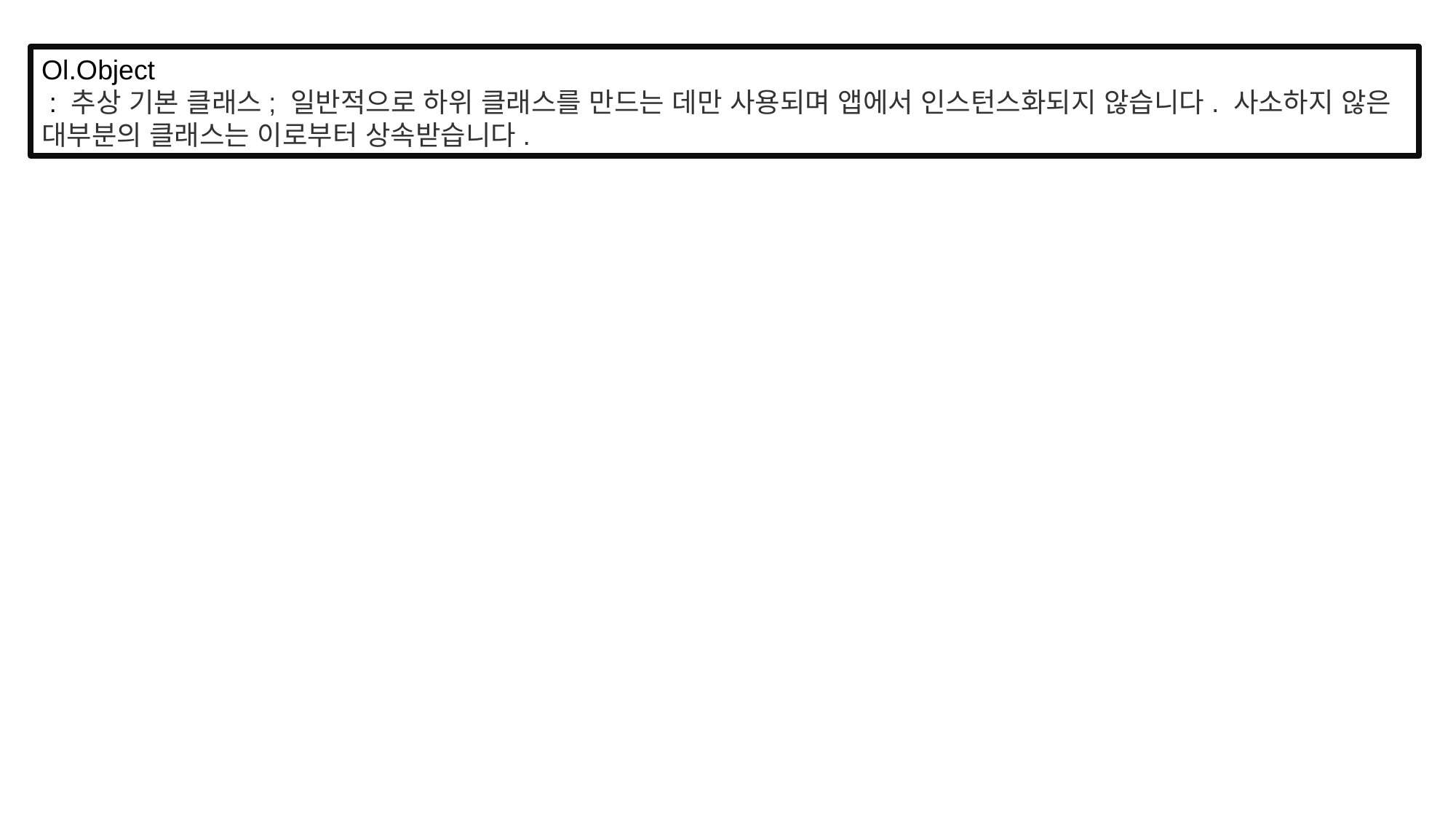

Ol.Object
 : 추상 기본 클래스; 일반적으로 하위 클래스를 만드는 데만 사용되며 앱에서 인스턴스화되지 않습니다. 사소하지 않은 대부분의 클래스는 이로부터 상속받습니다.